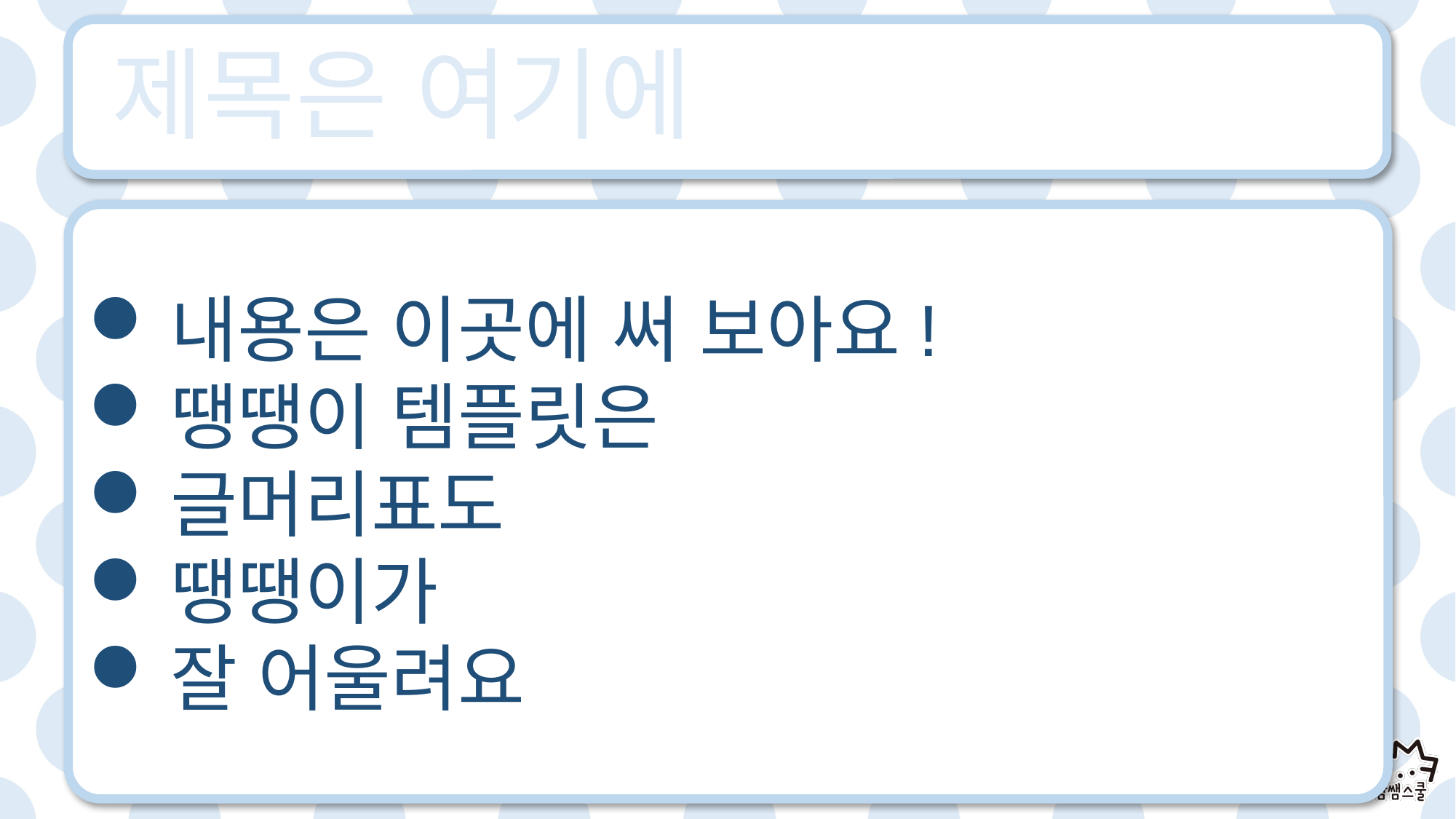

제목은 여기에
내용은 이곳에 써 보아요!
땡땡이 템플릿은
글머리표도
땡땡이가
잘 어울려요